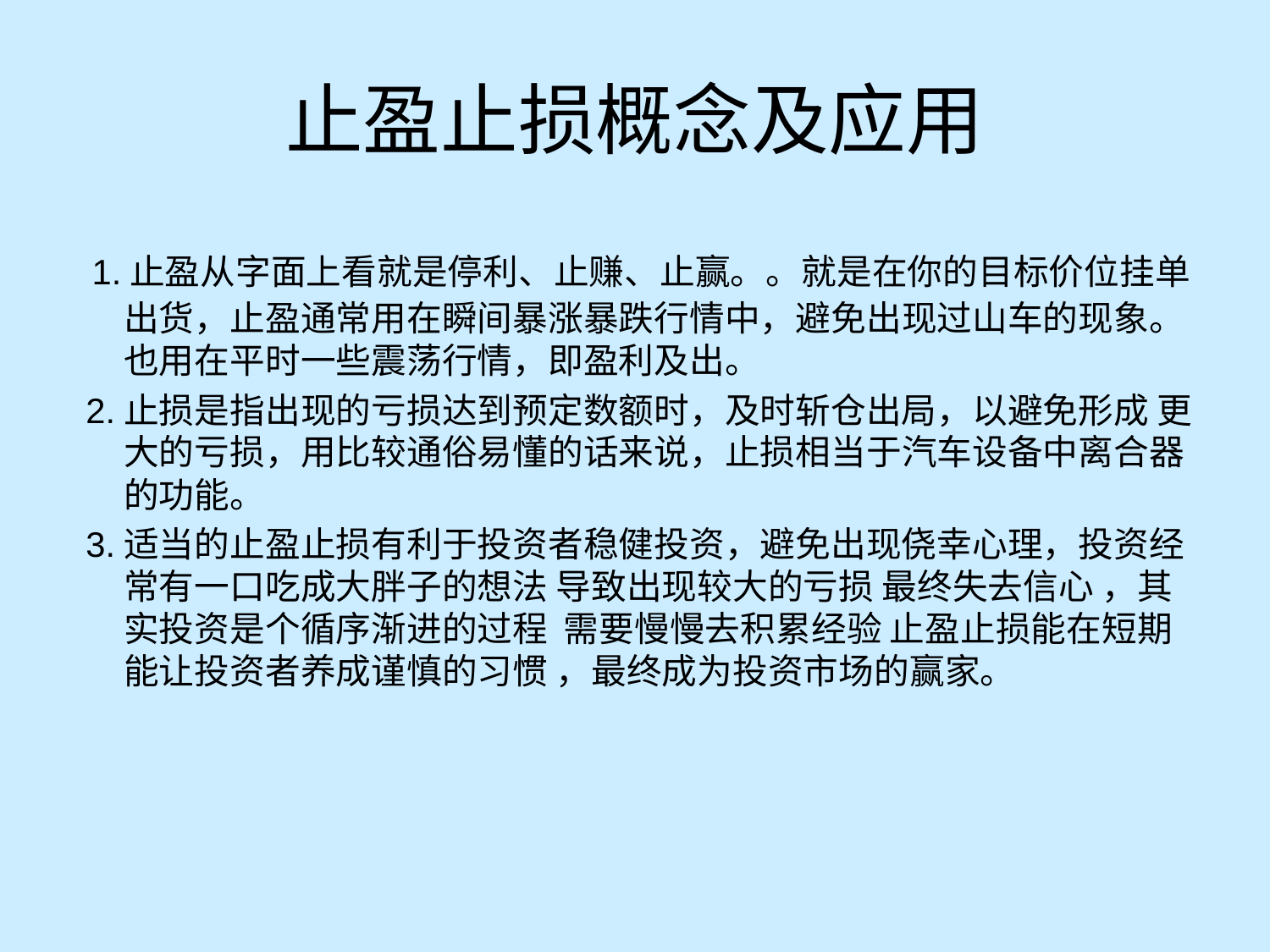

# 止盈止损概念及应用
 1.止盈从字面上看就是停利、止赚、止赢。。就是在你的目标价位挂单出货，止盈通常用在瞬间暴涨暴跌行情中，避免出现过山车的现象。也用在平时一些震荡行情，即盈利及出。
 2.止损是指出现的亏损达到预定数额时，及时斩仓出局，以避免形成 更大的亏损，用比较通俗易懂的话来说，止损相当于汽车设备中离合器的功能。
 3.适当的止盈止损有利于投资者稳健投资，避免出现侥幸心理，投资经常有一口吃成大胖子的想法 导致出现较大的亏损 最终失去信心 ，其实投资是个循序渐进的过程  需要慢慢去积累经验 止盈止损能在短期能让投资者养成谨慎的习惯 ，最终成为投资市场的赢家。